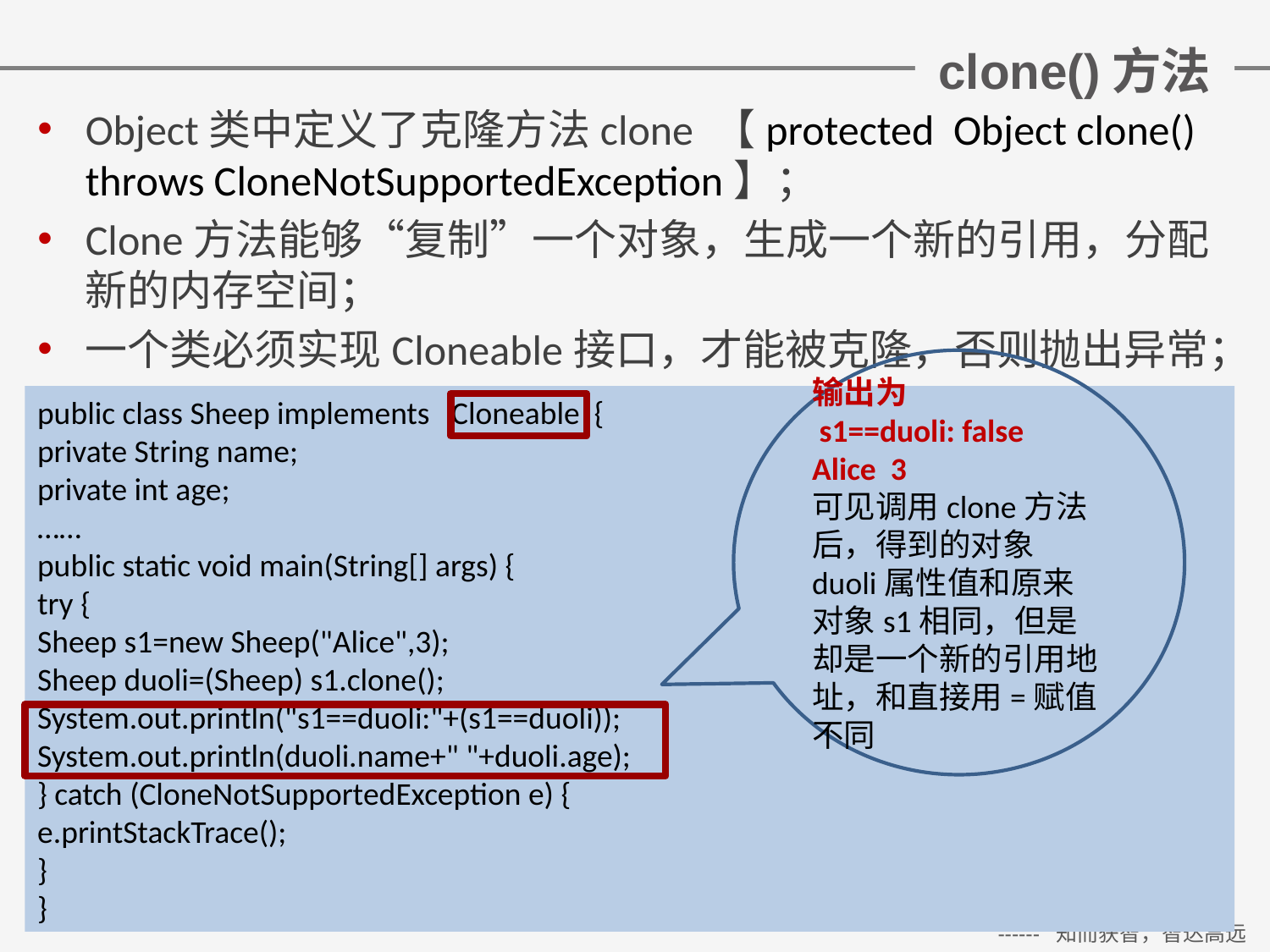

# clone()方法
Object类中定义了克隆方法clone 【protected  Object clone() throws CloneNotSupportedException】；
Clone方法能够“复制”一个对象，生成一个新的引用，分配新的内存空间；
一个类必须实现Cloneable接口，才能被克隆，否则抛出异常；
输出为
 s1==duoli: false
Alice  3
可见调用clone方法后，得到的对象duoli属性值和原来对象s1相同，但是却是一个新的引用地址，和直接用=赋值不同
public class Sheep implements   Cloneable  {
private String name;
private int age;
……
public static void main(String[] args) {
try {
Sheep s1=new Sheep("Alice",3);
Sheep duoli=(Sheep) s1.clone();
System.out.println("s1==duoli:"+(s1==duoli));
System.out.println(duoli.name+" "+duoli.age);
} catch (CloneNotSupportedException e) {
e.printStackTrace();
}
}